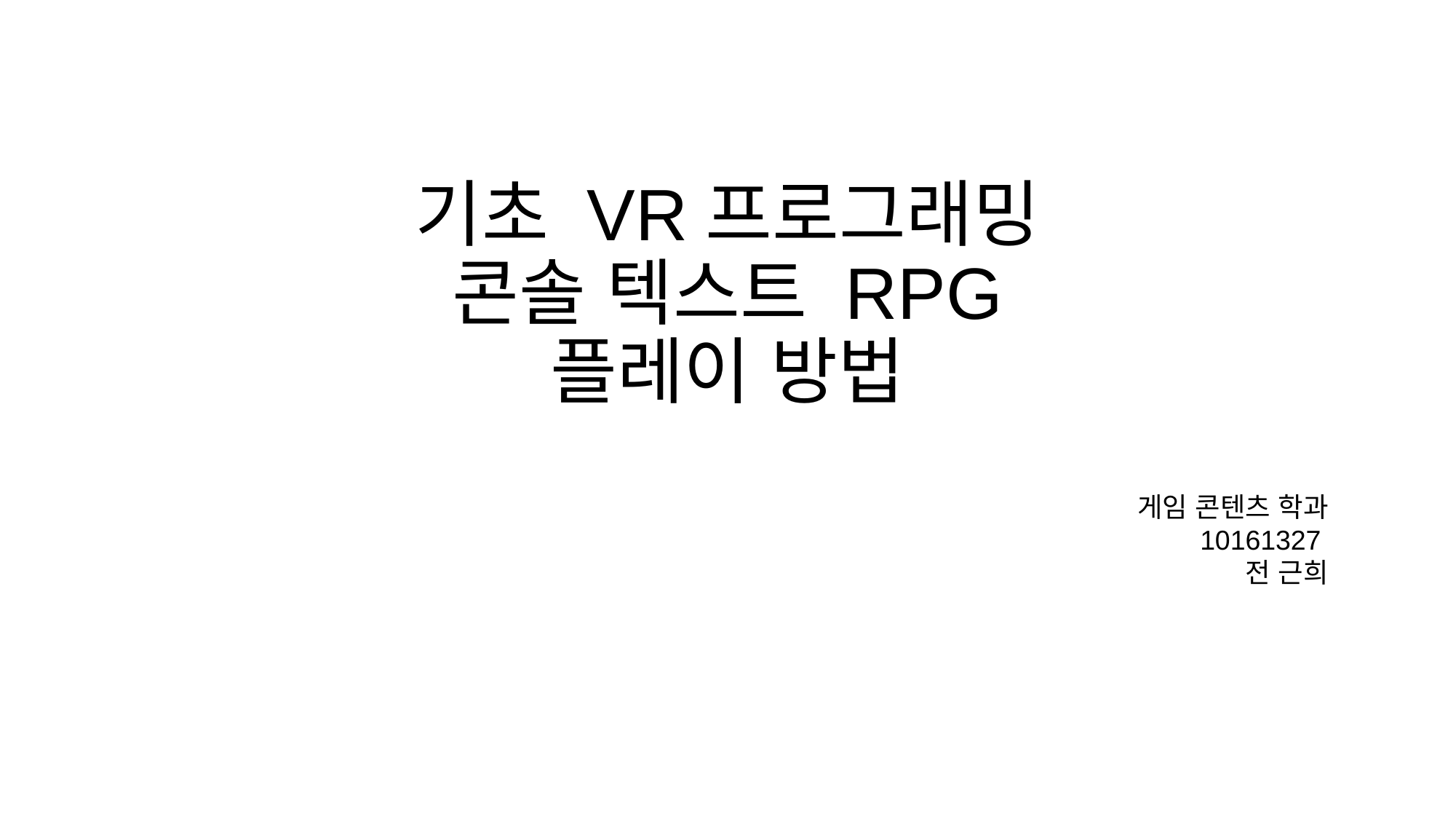

# 기초 VR프로그래밍 콘솔 텍스트 RPG 플레이 방법
게임 콘텐츠 학과
10161327
전 근희